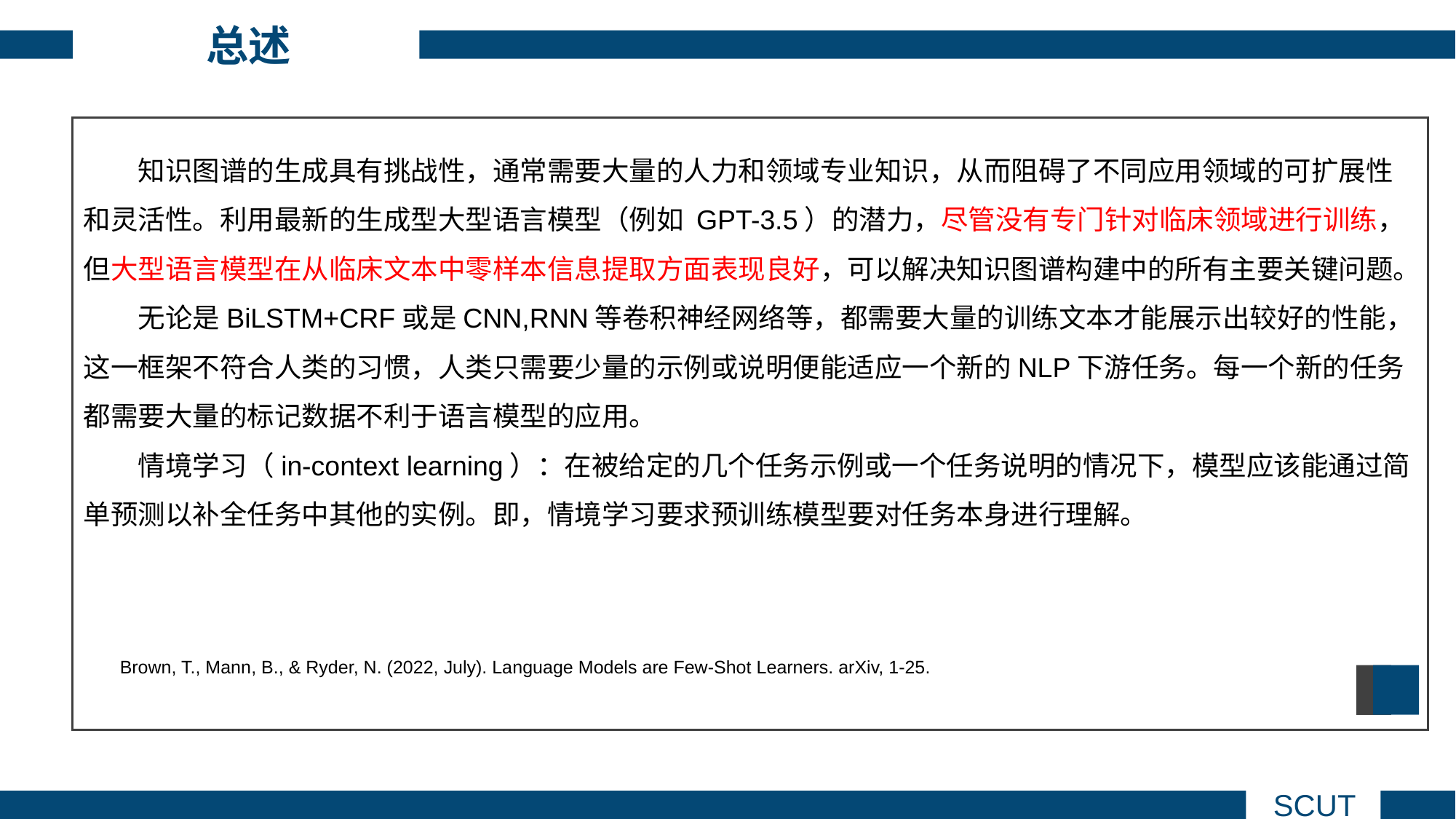

总述

知识图谱的生成具有挑战性，通常需要大量的人力和领域专业知识，从而阻碍了不同应用领域的可扩展性和灵活性。利用最新的生成型大型语言模型（例如 GPT-3.5）的潜力，尽管没有专门针对临床领域进行训练，但大型语言模型在从临床文本中零样本信息提取方面表现良好，可以解决知识图谱构建中的所有主要关键问题。
无论是BiLSTM+CRF或是CNN,RNN等卷积神经网络等，都需要大量的训练文本才能展示出较好的性能，这一框架不符合人类的习惯，人类只需要少量的示例或说明便能适应一个新的NLP下游任务。每一个新的任务都需要大量的标记数据不利于语言模型的应用。
情境学习（in-context learning）：在被给定的几个任务示例或一个任务说明的情况下，模型应该能通过简单预测以补全任务中其他的实例。即，情境学习要求预训练模型要对任务本身进行理解。

Brown, T., Mann, B., & Ryder, N. (2022, July). Language Models are Few-Shot Learners. arXiv, 1-25.

SCUT